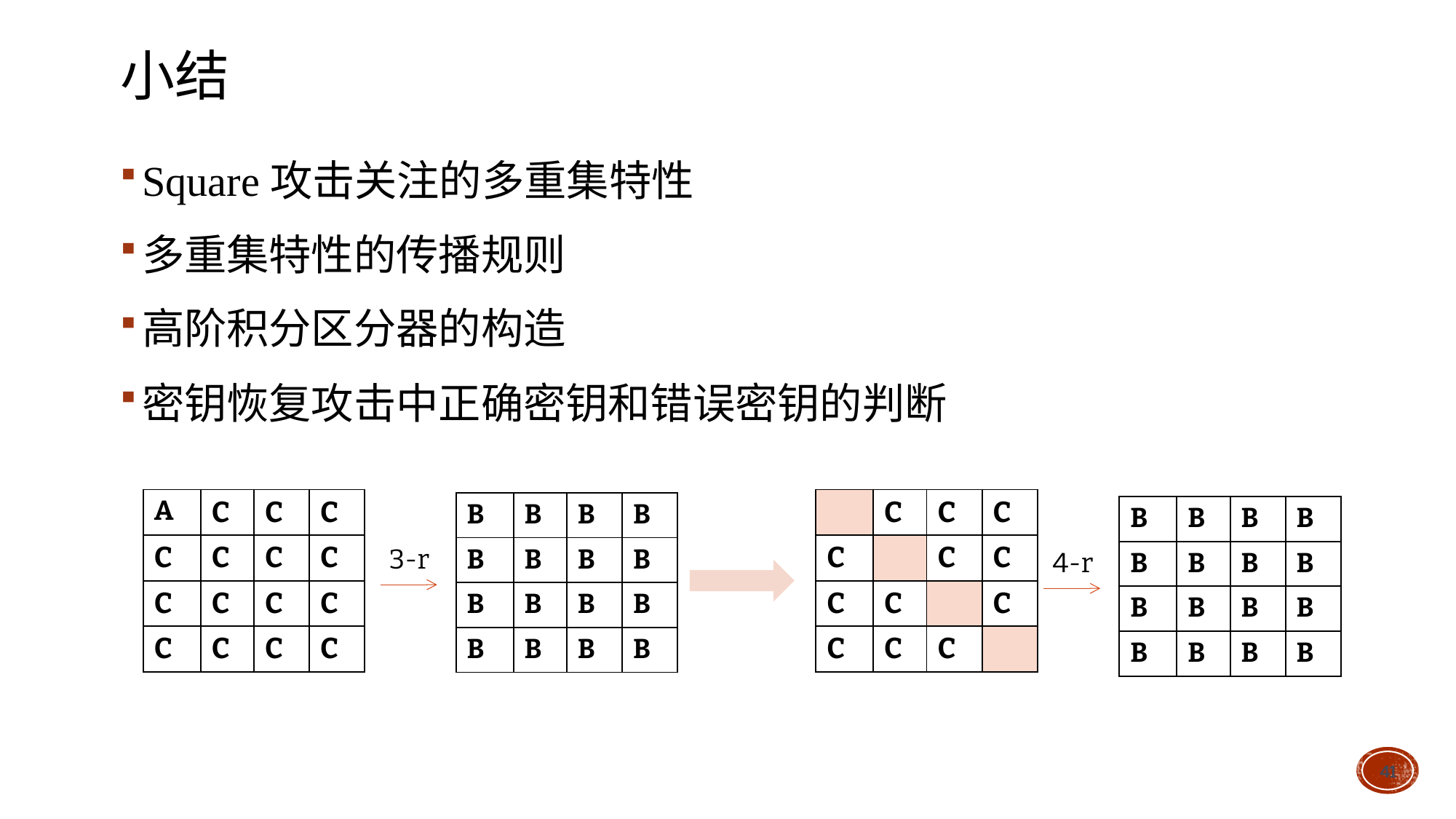

# 小结
Square攻击关注的多重集特性
多重集特性的传播规则
高阶积分区分器的构造
密钥恢复攻击中正确密钥和错误密钥的判断
| A | C | C | C |
| --- | --- | --- | --- |
| C | C | C | C |
| C | C | C | C |
| C | C | C | C |
| B | B | B | B |
| --- | --- | --- | --- |
| B | B | B | B |
| B | B | B | B |
| B | B | B | B |
 3-r
|  | C | C | C |
| --- | --- | --- | --- |
| C |  | C | C |
| C | C |  | C |
| C | C | C |  |
| B | B | B | B |
| --- | --- | --- | --- |
| B | B | B | B |
| B | B | B | B |
| B | B | B | B |
 4-r

41